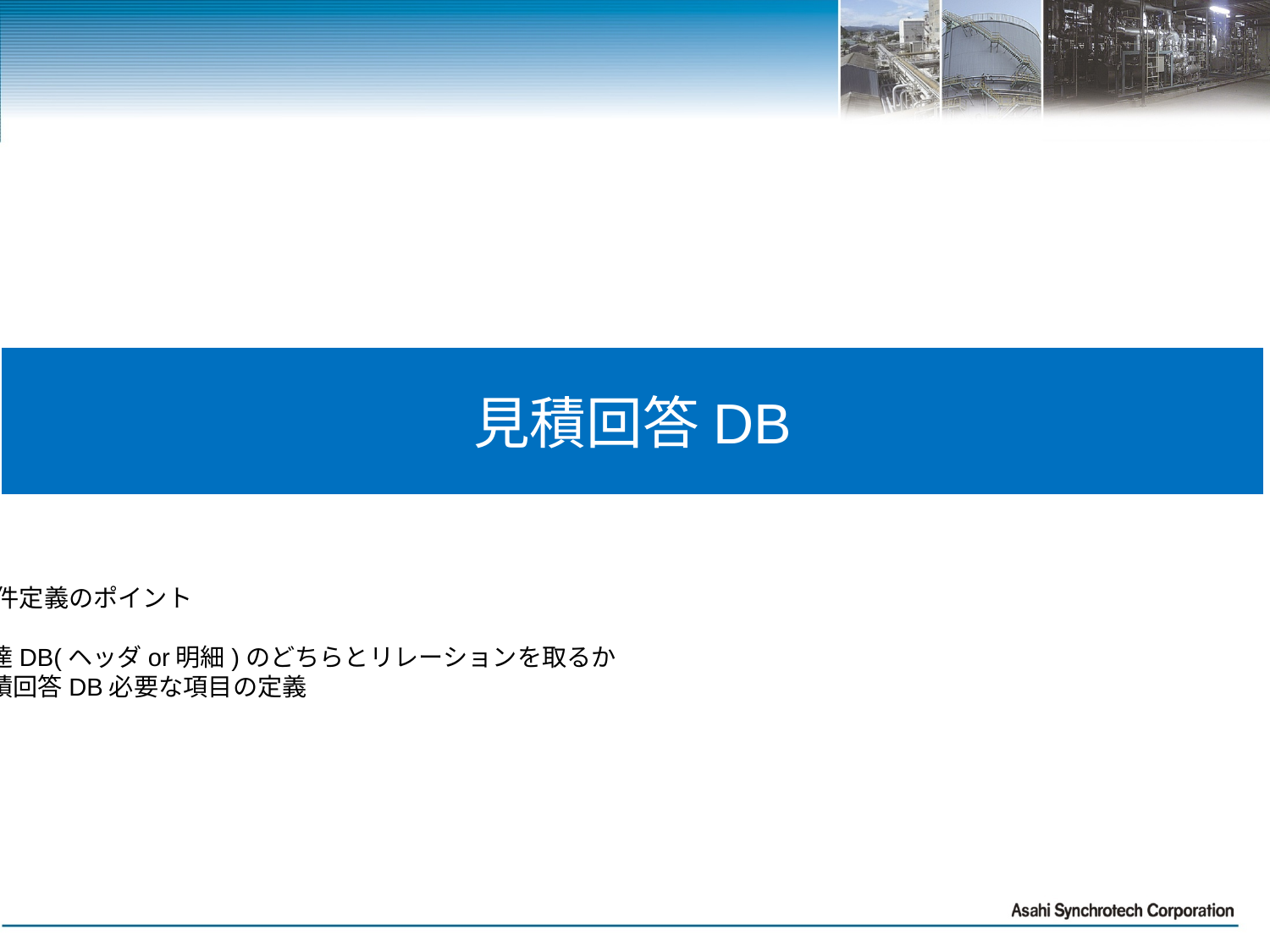

見積回答DB
■要件定義のポイント

・調達DB(ヘッダor明細)のどちらとリレーションを取るか
・見積回答DB必要な項目の定義